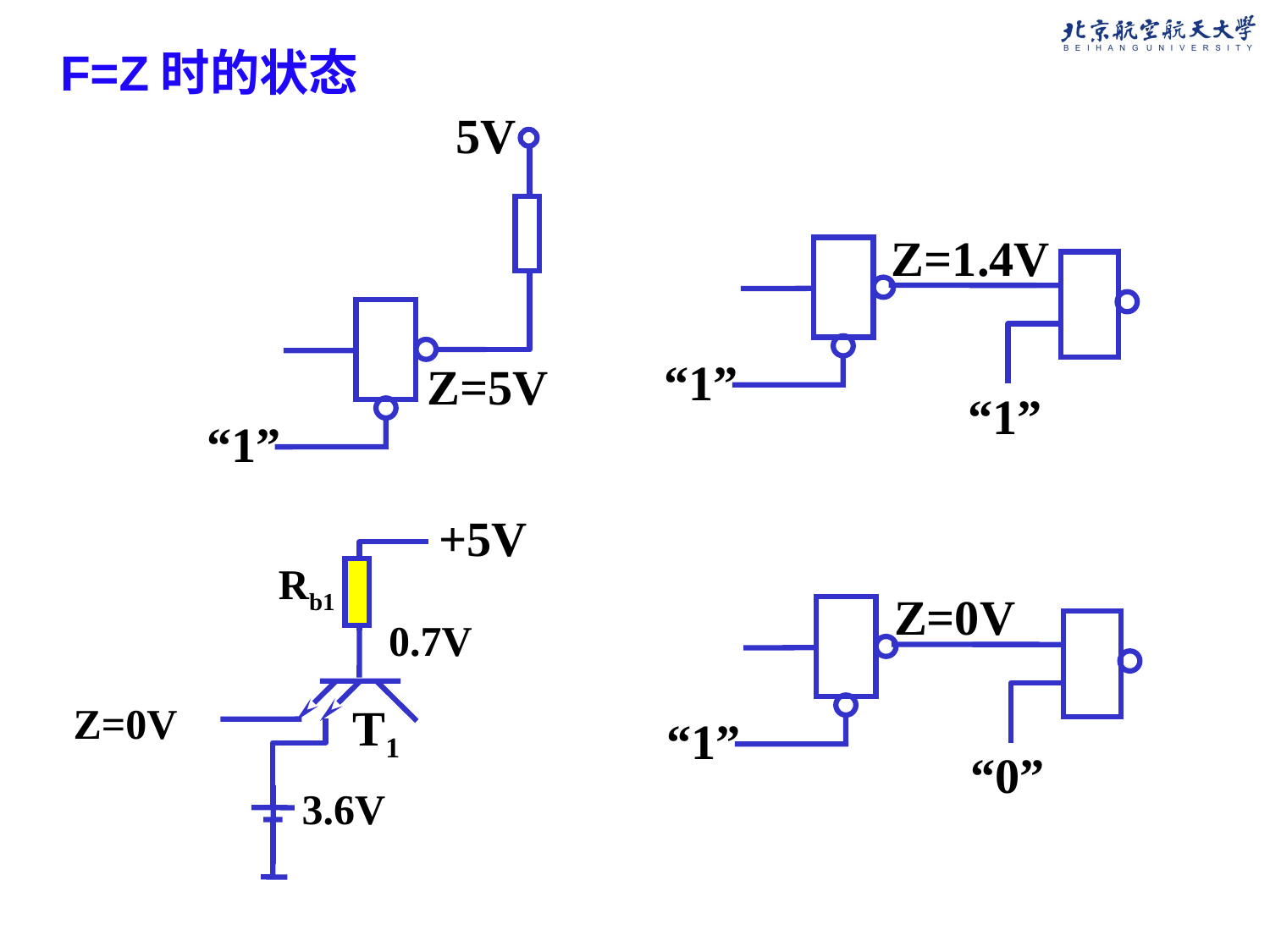

# F=Z时的状态
5V

Z=5V

“1”

Z=1.4V

“1”

“1”

+5V

Rb1

2.1V
Z=1.4V
T1

3.6V

Z=0V

“1”

“0”

0.7V

Z=0V

11